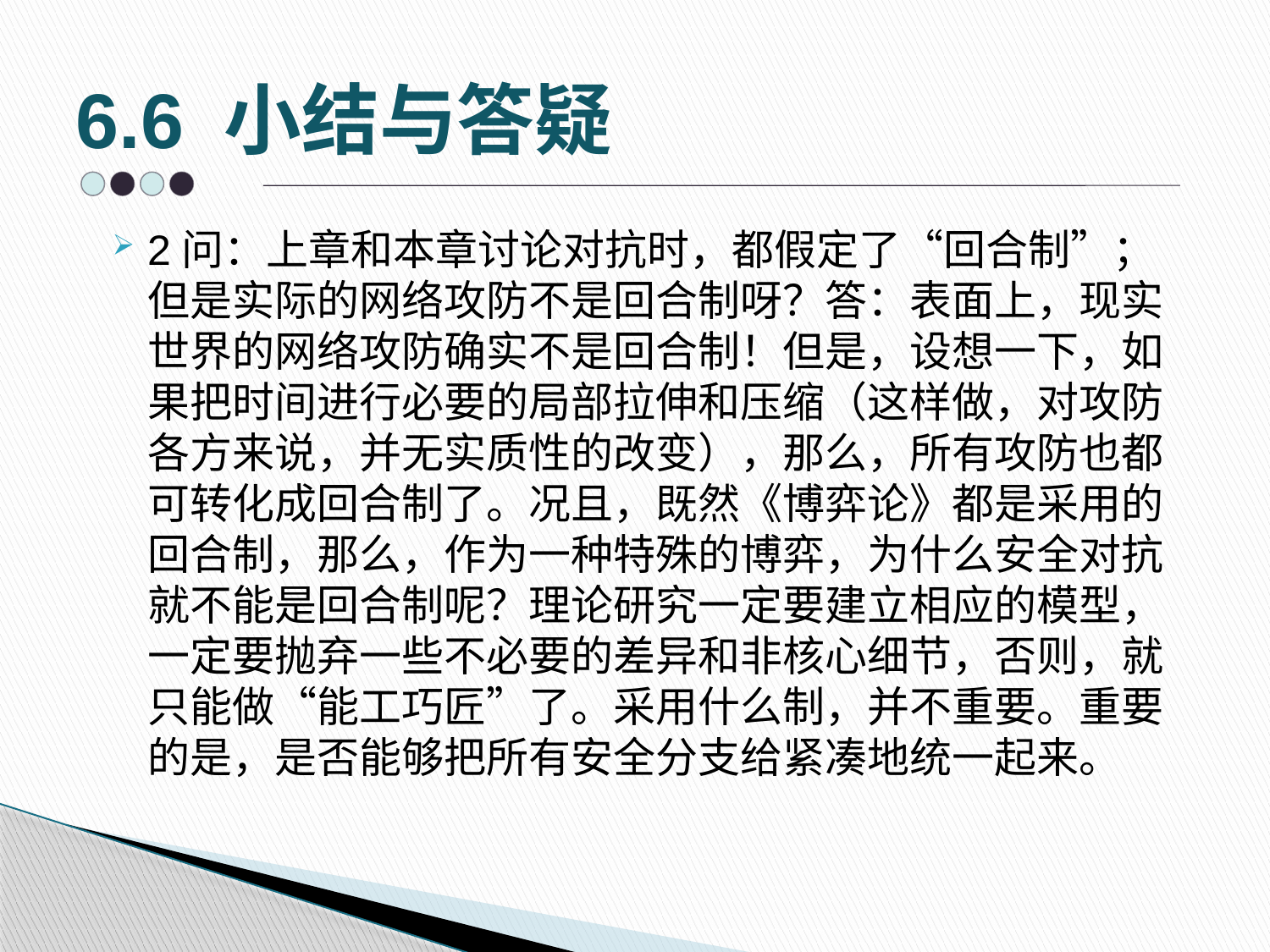

# 6.6 小结与答疑

2问：上章和本章讨论对抗时，都假定了“回合制”；但是实际的网络攻防不是回合制呀？答：表面上，现实世界的网络攻防确实不是回合制！但是，设想一下，如果把时间进行必要的局部拉伸和压缩（这样做，对攻防各方来说，并无实质性的改变），那么，所有攻防也都可转化成回合制了。况且，既然《博弈论》都是采用的回合制，那么，作为一种特殊的博弈，为什么安全对抗就不能是回合制呢？理论研究一定要建立相应的模型，一定要抛弃一些不必要的差异和非核心细节，否则，就只能做“能工巧匠”了。采用什么制，并不重要。重要的是，是否能够把所有安全分支给紧凑地统一起来。